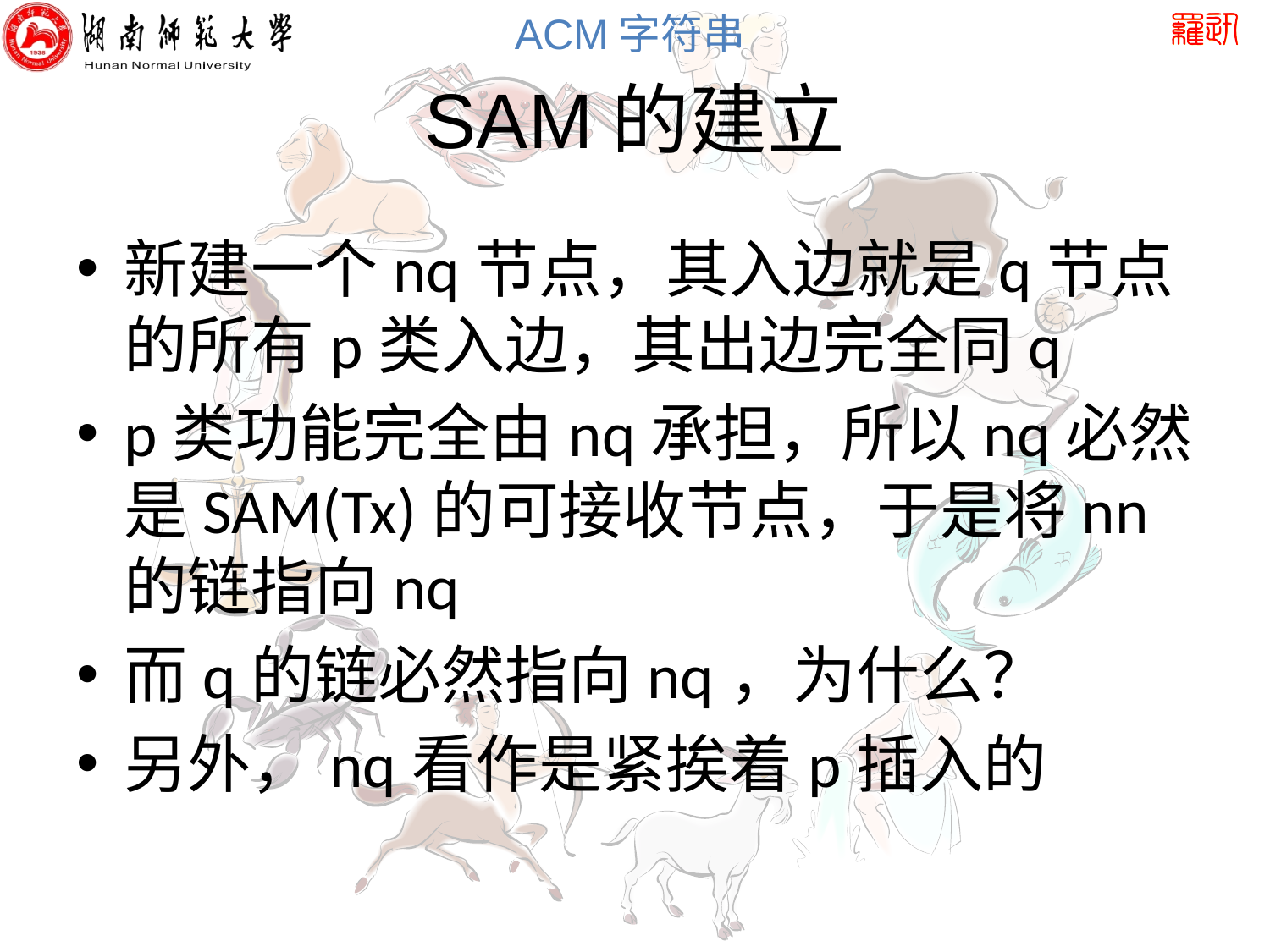

# SAM的建立
新建一个nq节点，其入边就是q节点的所有p类入边，其出边完全同q
p类功能完全由nq承担，所以nq必然是SAM(Tx)的可接收节点，于是将nn的链指向nq
而q的链必然指向nq，为什么？
另外，nq看作是紧挨着p插入的